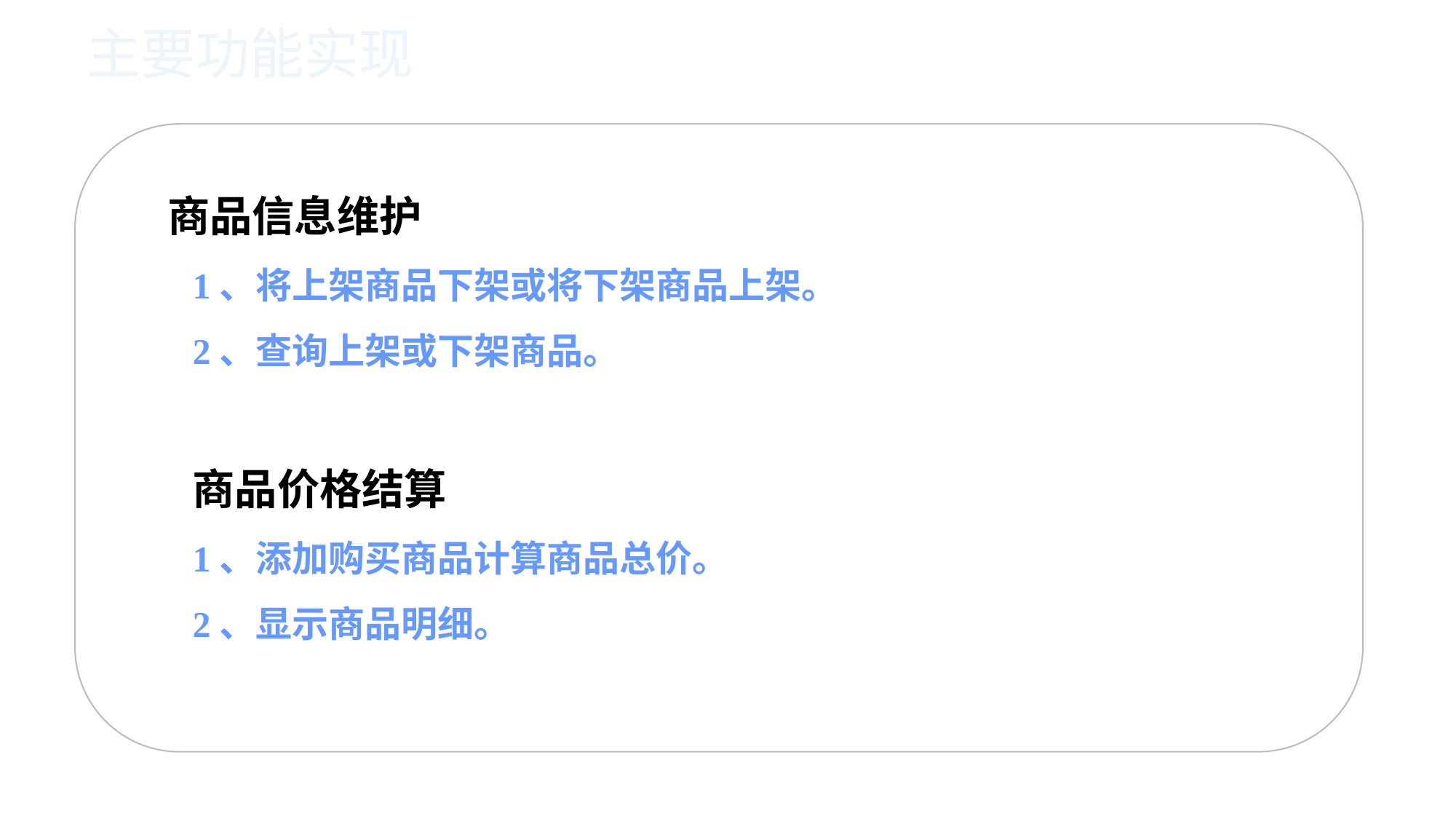

主要功能实现

  商品信息维护
1、将上架商品下架或将下架商品上架。
2、查询上架或下架商品。

商品价格结算
1、添加购买商品计算商品总价。
2、显示商品明细。